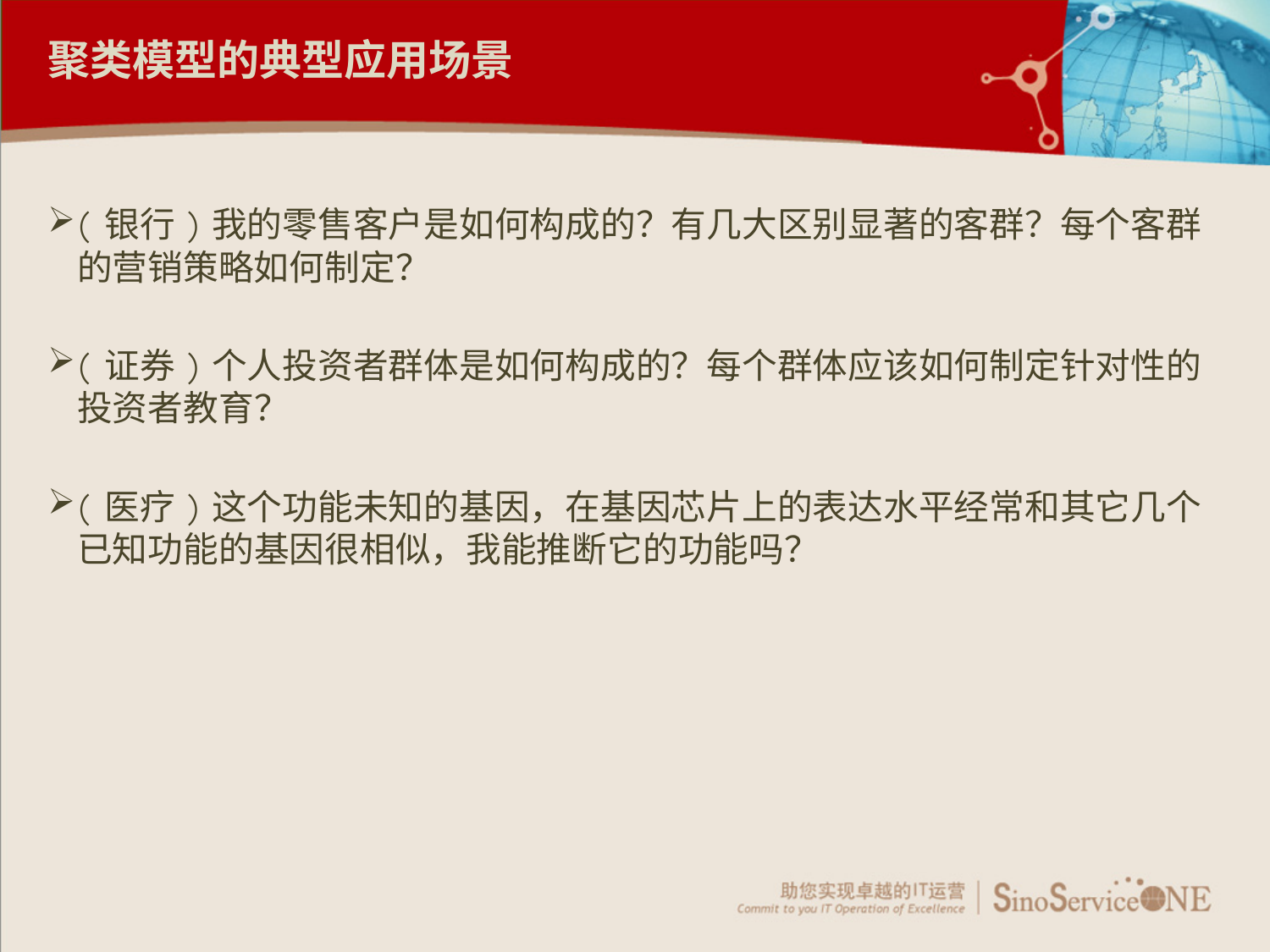

# 聚类模型的典型应用场景
(银行)我的零售客户是如何构成的？有几大区别显著的客群？每个客群的营销策略如何制定？

(证券)个人投资者群体是如何构成的？每个群体应该如何制定针对性的投资者教育？

(医疗)这个功能未知的基因，在基因芯片上的表达水平经常和其它几个已知功能的基因很相似，我能推断它的功能吗？